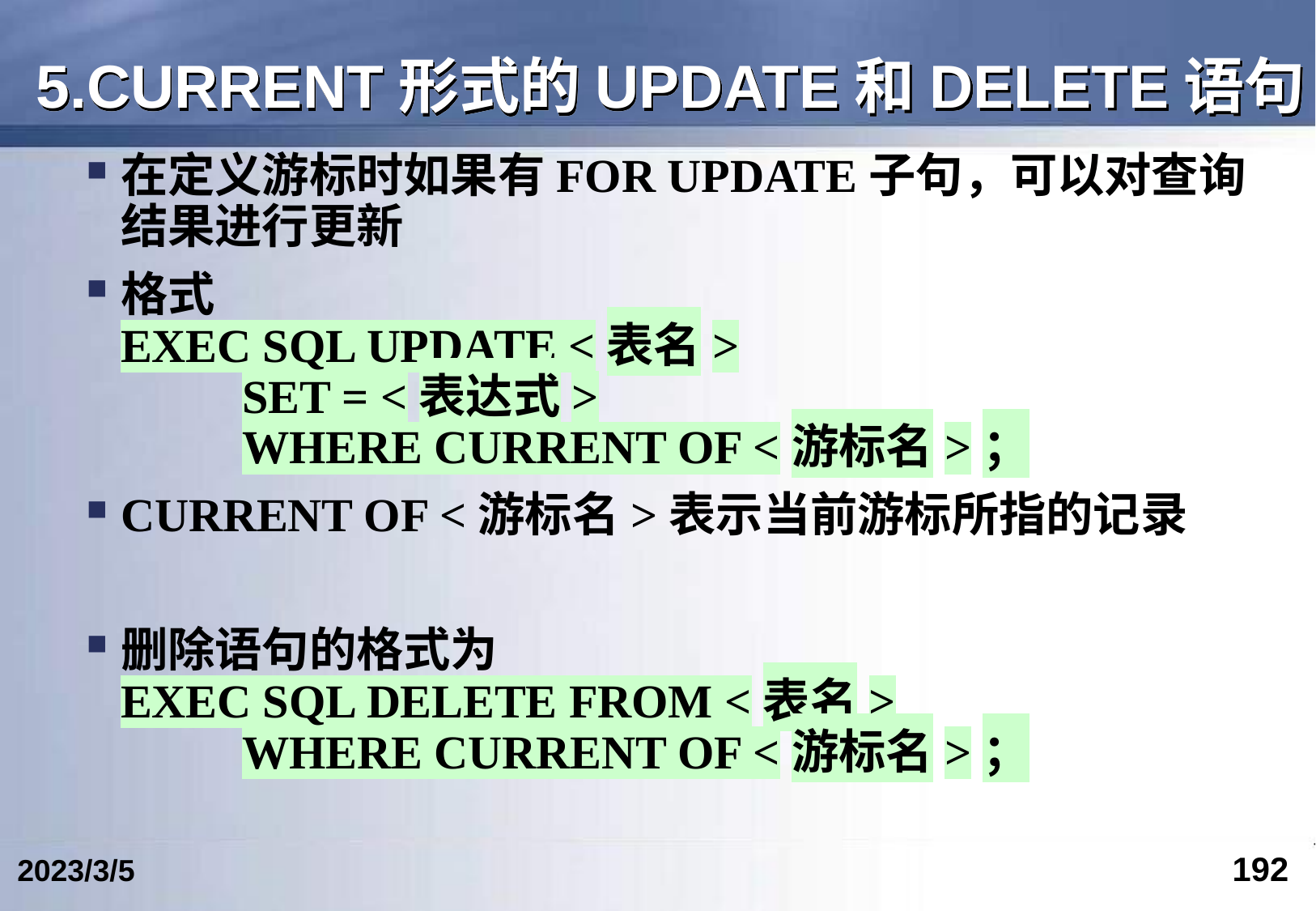

5.CURRENT形式的UPDATE和DELETE语句
在定义游标时如果有FOR UPDATE子句，可以对查询结果进行更新
格式
EXEC SQL UPDATE <表名>
	SET = <表达式>
	WHERE CURRENT OF <游标名>；
CURRENT OF <游标名>表示当前游标所指的记录

删除语句的格式为
EXEC SQL DELETE FROM <表名>
	WHERE CURRENT OF <游标名>；
192
2023/3/5